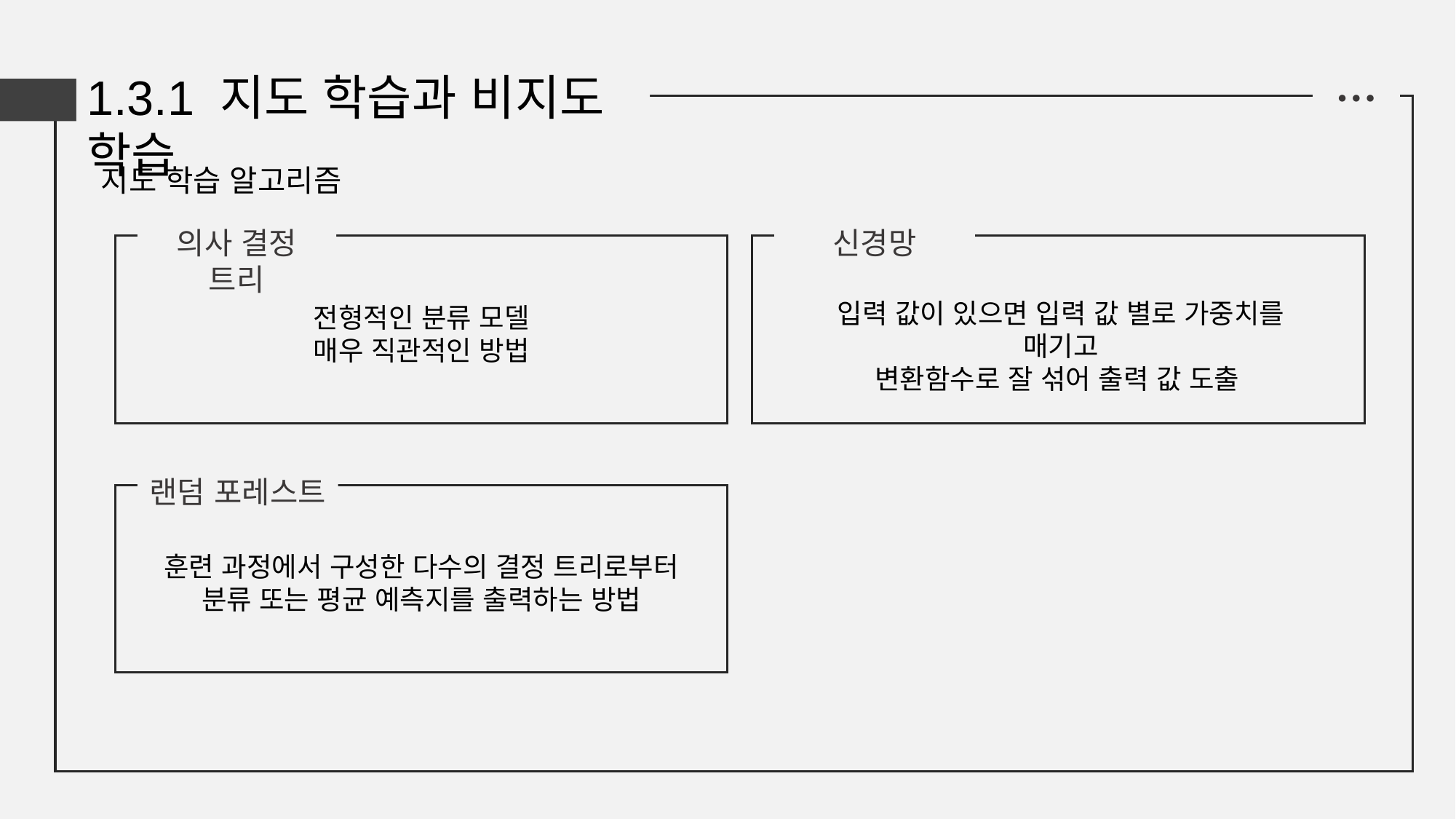

1.3.1 지도 학습과 비지도 학습

● ● ●

지도 학습 알고리즘
의사 결정 트리
신경망

입력 값이 있으면 입력 값 별로 가중치를 매기고
변환함수로 잘 섞어 출력 값 도출
전형적인 분류 모델
매우 직관적인 방법
랜덤 포레스트

훈련 과정에서 구성한 다수의 결정 트리로부터
분류 또는 평균 예측지를 출력하는 방법